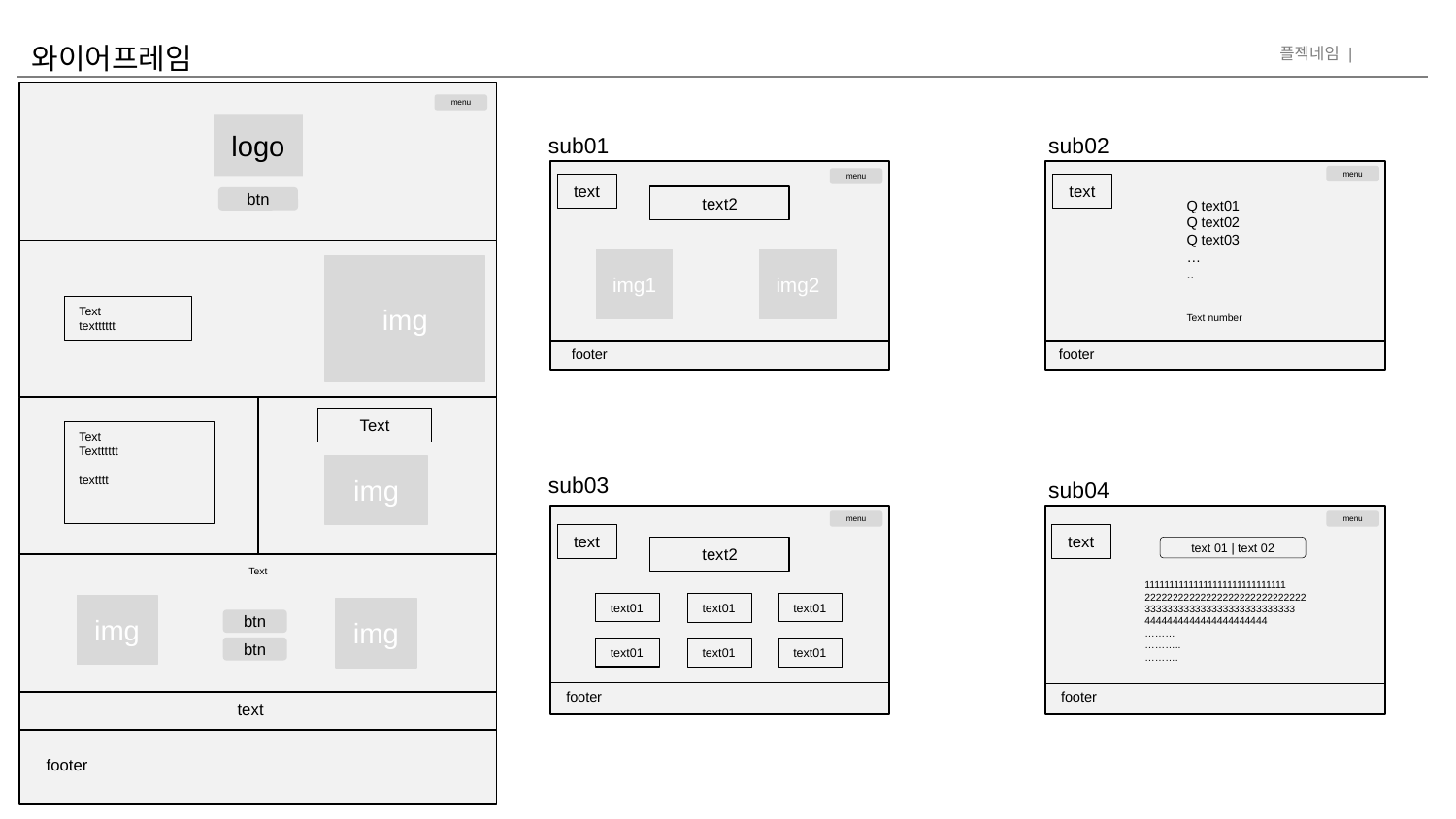

# 와이어프레임

menu
logo
sub01
sub02

menu
menu
text
text
text2
btn
Q text01
Q text02
Q text03
…
..

img1
img2
img
Text
textttttt
Text number
footer
footer

Text
Text
Textttttt

textttt

img
sub03
sub04

menu
menu
text
text
text2
text 01 | text 02

Text
11111111111111111111111111111
22222222222222222222222222222
333333333333333333333333333
4444444444444444444444
………
………..
……….
text01
text01
text01
img
img
btn
btn
text01
text01
text01
footer
footer
text

footer